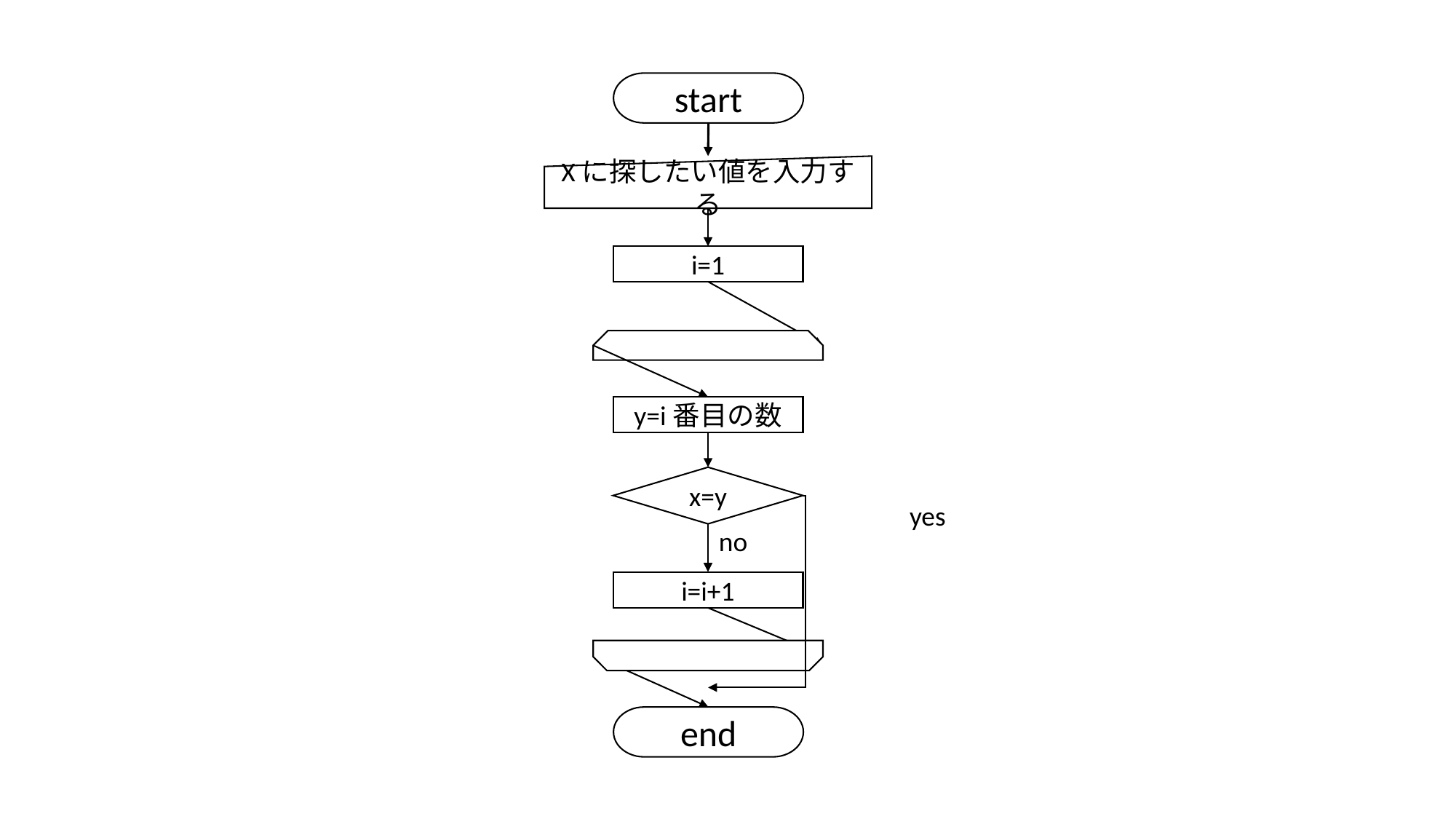

start
Xに探したい値を入力する
i=1

y=i番目の数
x=y
yes
no
i=i+1

end